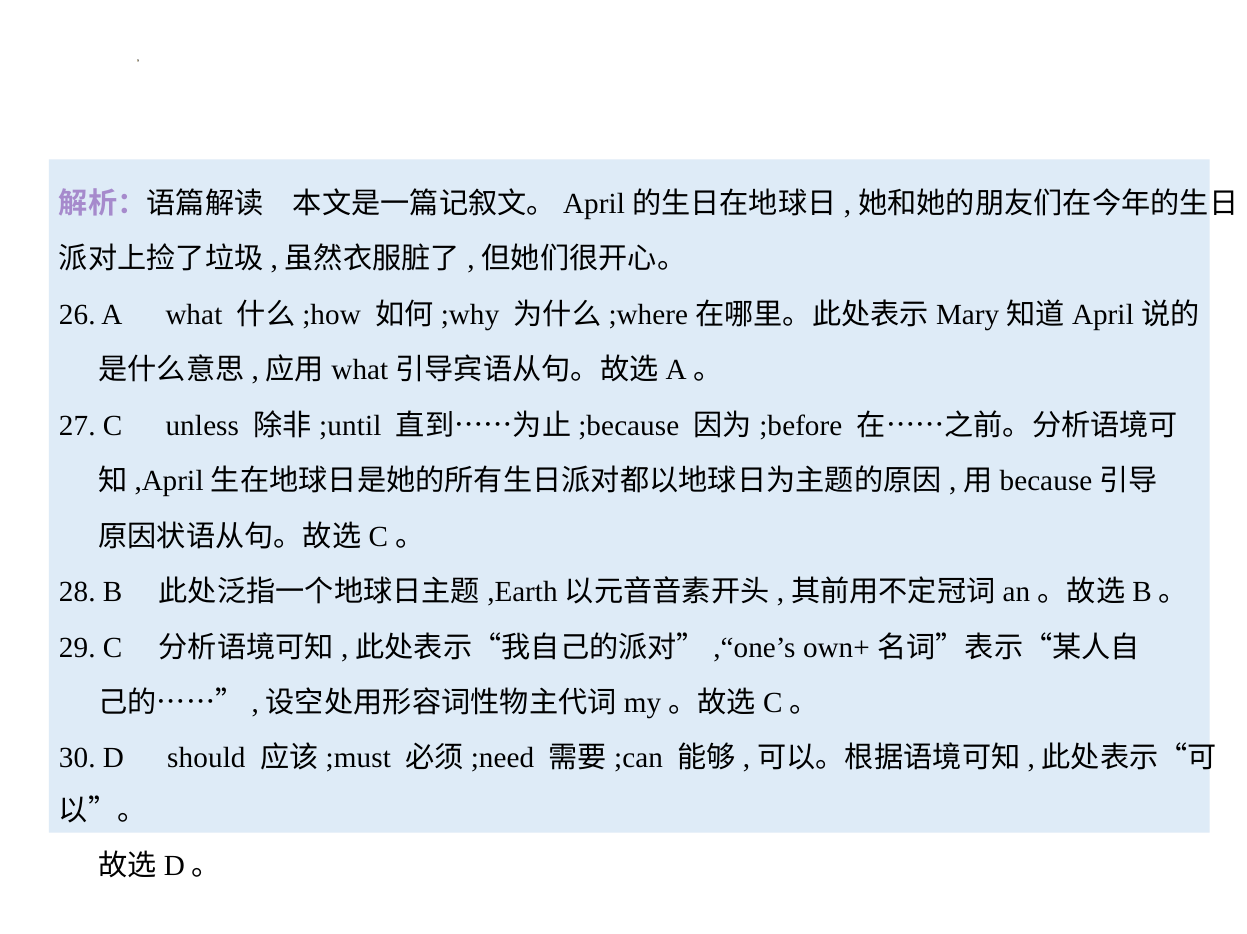

解析：语篇解读　本文是一篇记叙文。April的生日在地球日,她和她的朋友们在今年的生日
派对上捡了垃圾,虽然衣服脏了,但她们很开心。
26. A　what 什么;how 如何;why 为什么;where在哪里。此处表示Mary知道April说的
     是什么意思,应用what引导宾语从句。故选A。
27. C　unless 除非;until 直到……为止;because 因为;before 在……之前。分析语境可
     知,April生在地球日是她的所有生日派对都以地球日为主题的原因,用because引导
     原因状语从句。故选C。
28. B　此处泛指一个地球日主题,Earth以元音音素开头,其前用不定冠词an。故选B。
29. C　分析语境可知,此处表示“我自己的派对”,“one’s own+名词”表示“某人自
     己的……”,设空处用形容词性物主代词my。故选C。
30. D　should 应该;must 必须;need 需要;can 能够,可以。根据语境可知,此处表示“可以”。
     故选D。